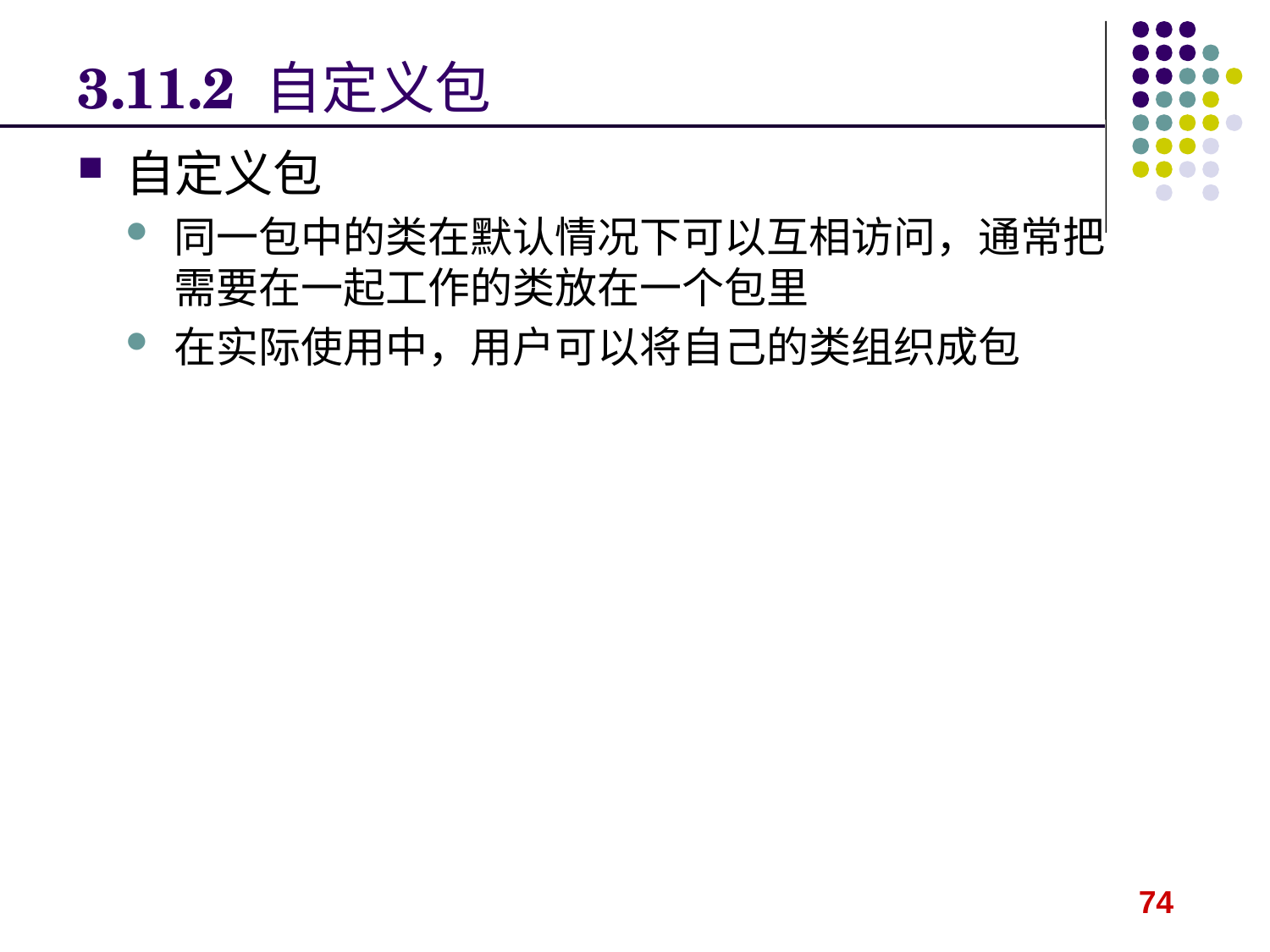

# 3.11.2 自定义包
自定义包
同一包中的类在默认情况下可以互相访问，通常把需要在一起工作的类放在一个包里
在实际使用中，用户可以将自己的类组织成包